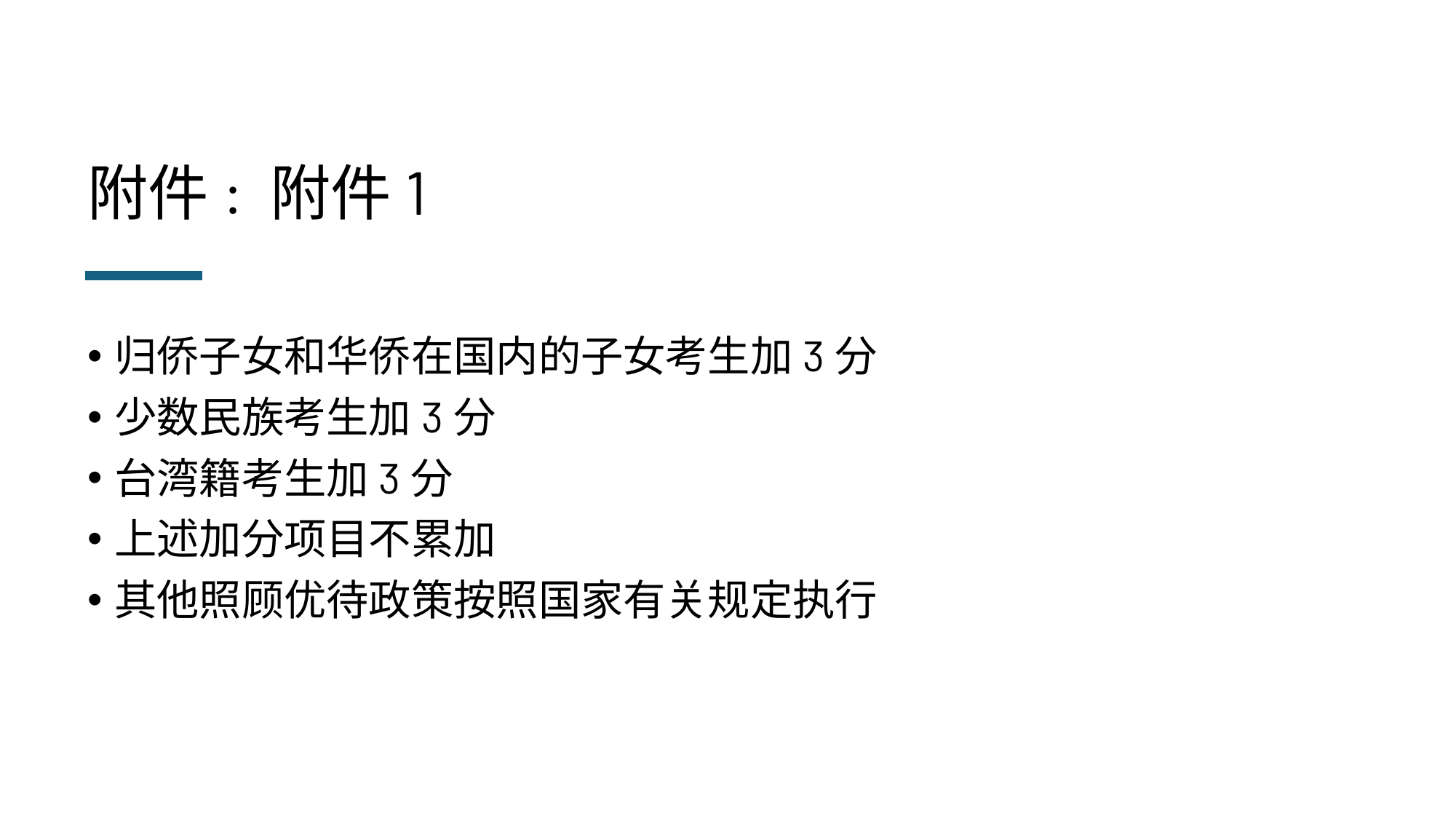

# 附件: 附件1
归侨子女和华侨在国内的子女考生加3分
少数民族考生加3分
台湾籍考生加3分
上述加分项目不累加
其他照顾优待政策按照国家有关规定执行